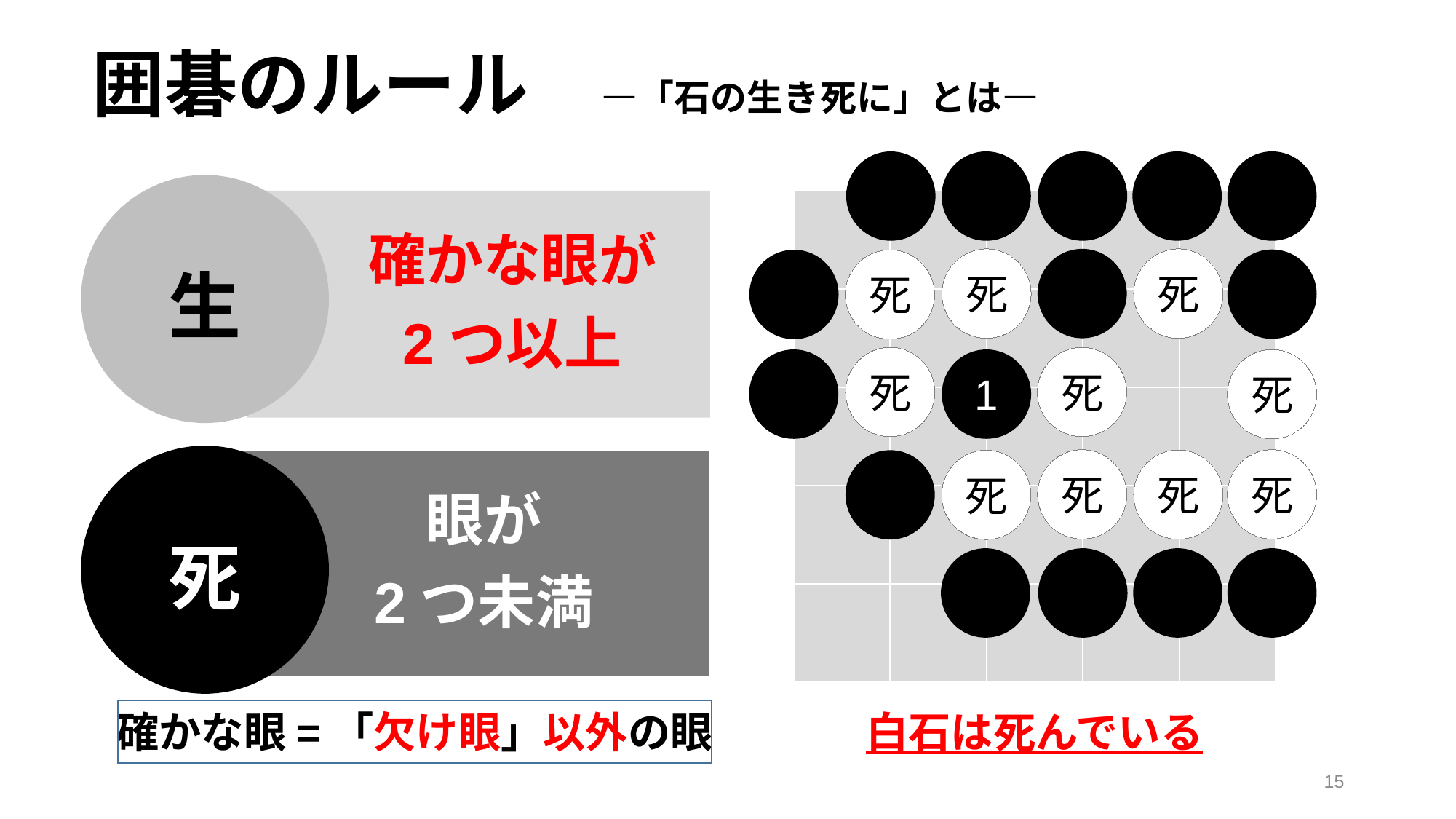

囲碁のルール　―「石の生き死に」とは―

生

確かな眼が
2つ以上

死
死

死

死
死
1
死

死
死
死
死
死

眼が
2つ未満

確かな眼=「欠け眼」以外の眼
白石は死んでいる

15